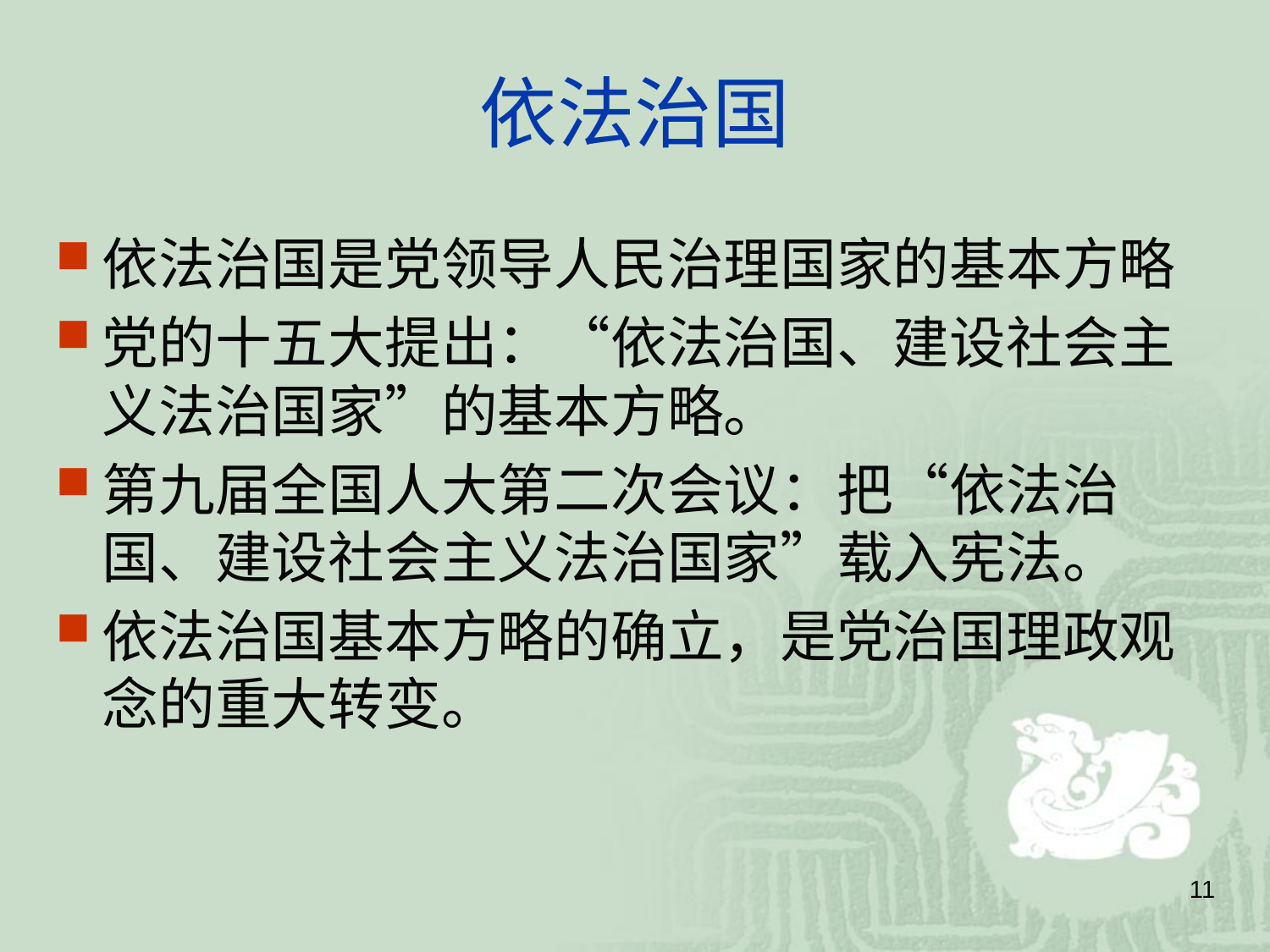

# 依法治国
依法治国是党领导人民治理国家的基本方略
党的十五大提出：“依法治国、建设社会主义法治国家”的基本方略。
第九届全国人大第二次会议：把“依法治国、建设社会主义法治国家”载入宪法。
依法治国基本方略的确立，是党治国理政观念的重大转变。

11